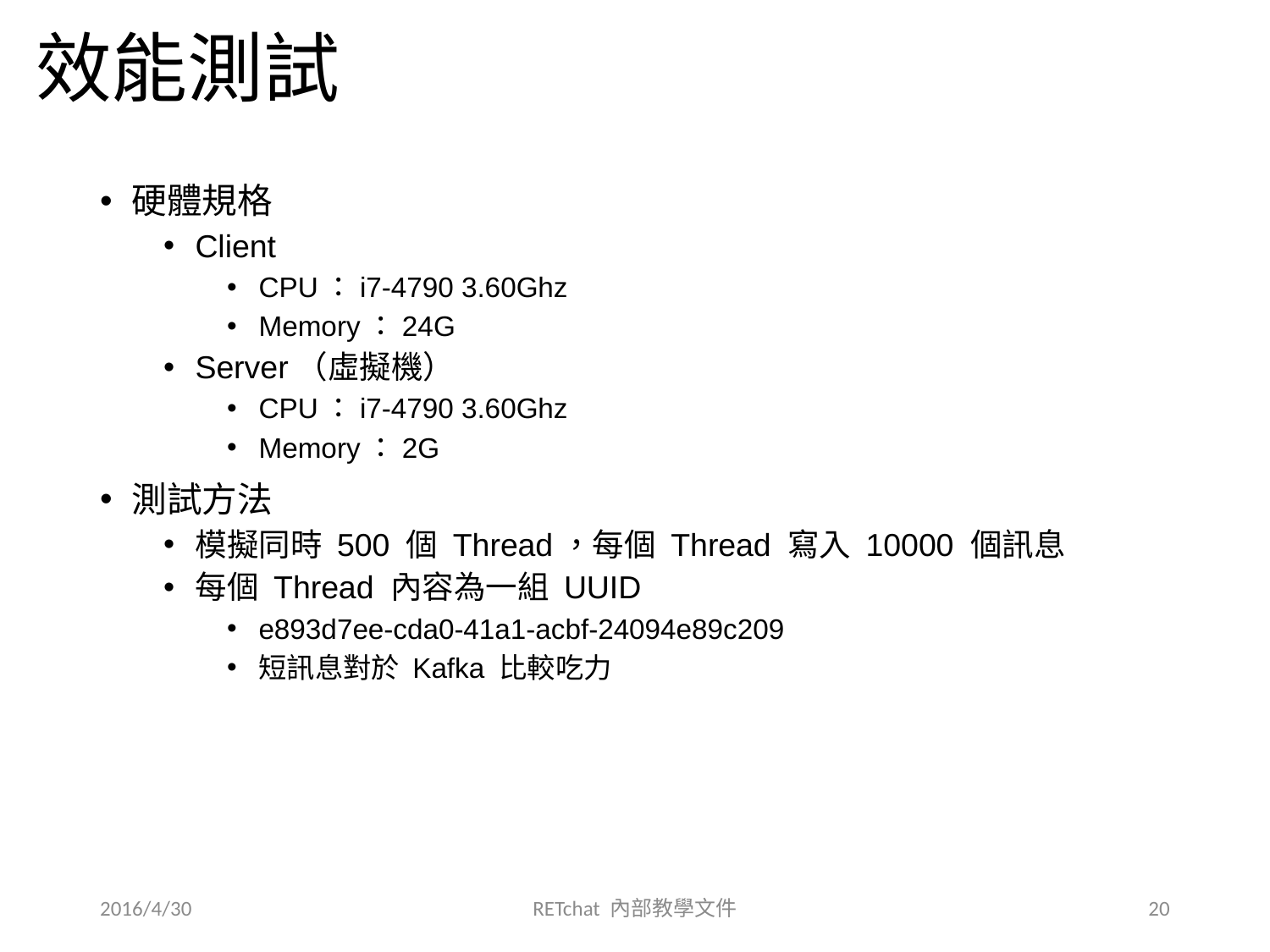

# 效能測試
硬體規格
Client
CPU：i7-4790 3.60Ghz
Memory：24G
Server（虛擬機）
CPU：i7-4790 3.60Ghz
Memory：2G
測試方法
模擬同時 500 個 Thread，每個 Thread 寫入 10000 個訊息
每個 Thread 內容為一組 UUID
e893d7ee-cda0-41a1-acbf-24094e89c209
短訊息對於 Kafka 比較吃力
2016/4/30
RETchat 內部教學文件
20